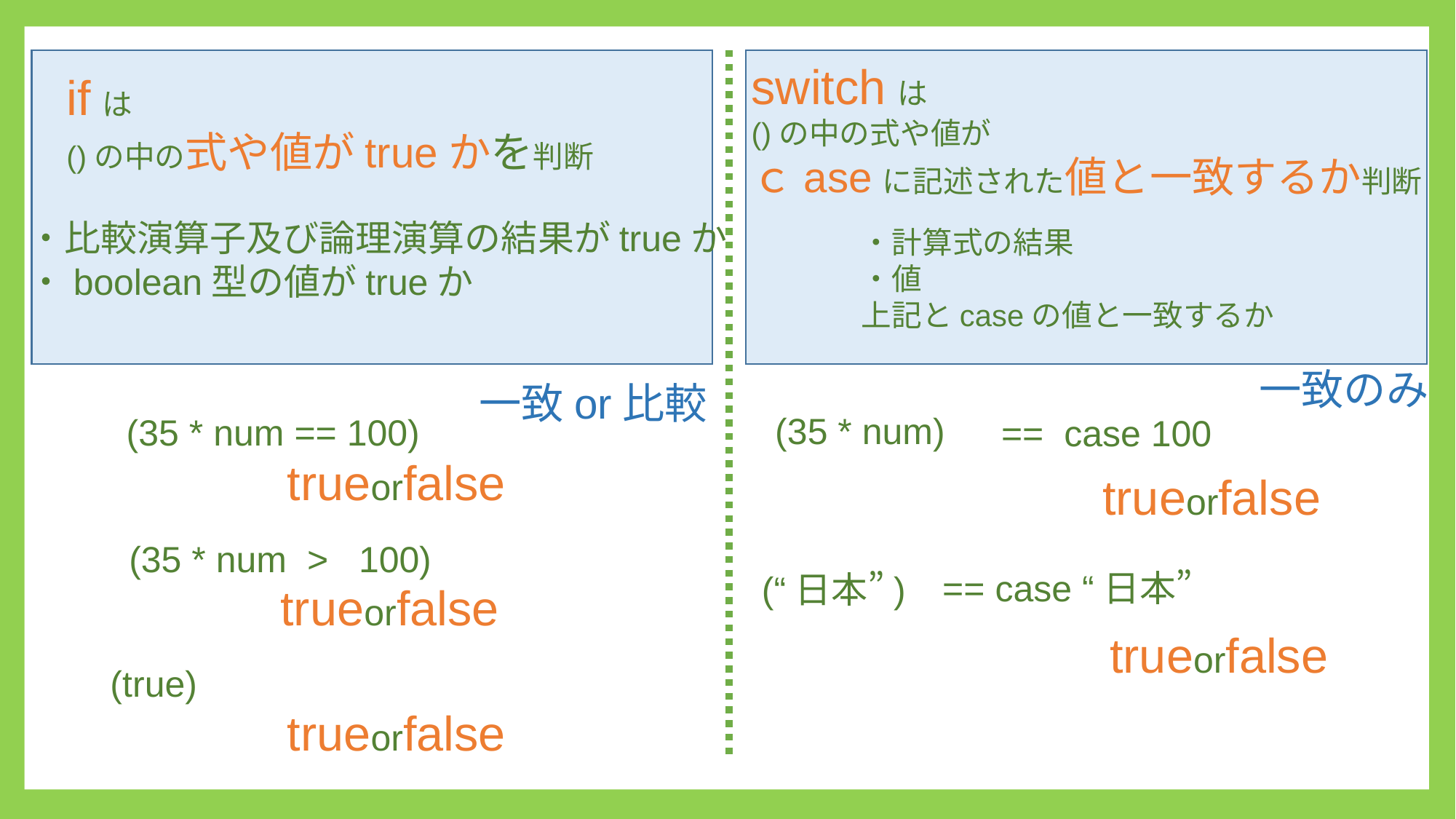

switchは
()の中の式や値が
ｃaseに記述された値と一致するか判断
ifは
()の中の式や値がtrueかを判断
・比較演算子及び論理演算の結果がtrueか
・boolean型の値がtrueか
・計算式の結果
・値
上記とcaseの値と一致するか
一致のみ
一致or比較
(35 * num)
(35 * num == 100)
==  case 100
trueorfalse
trueorfalse
(35 * num  >   100)
== case “日本”
(“日本”)
trueorfalse
trueorfalse
(true)
trueorfalse